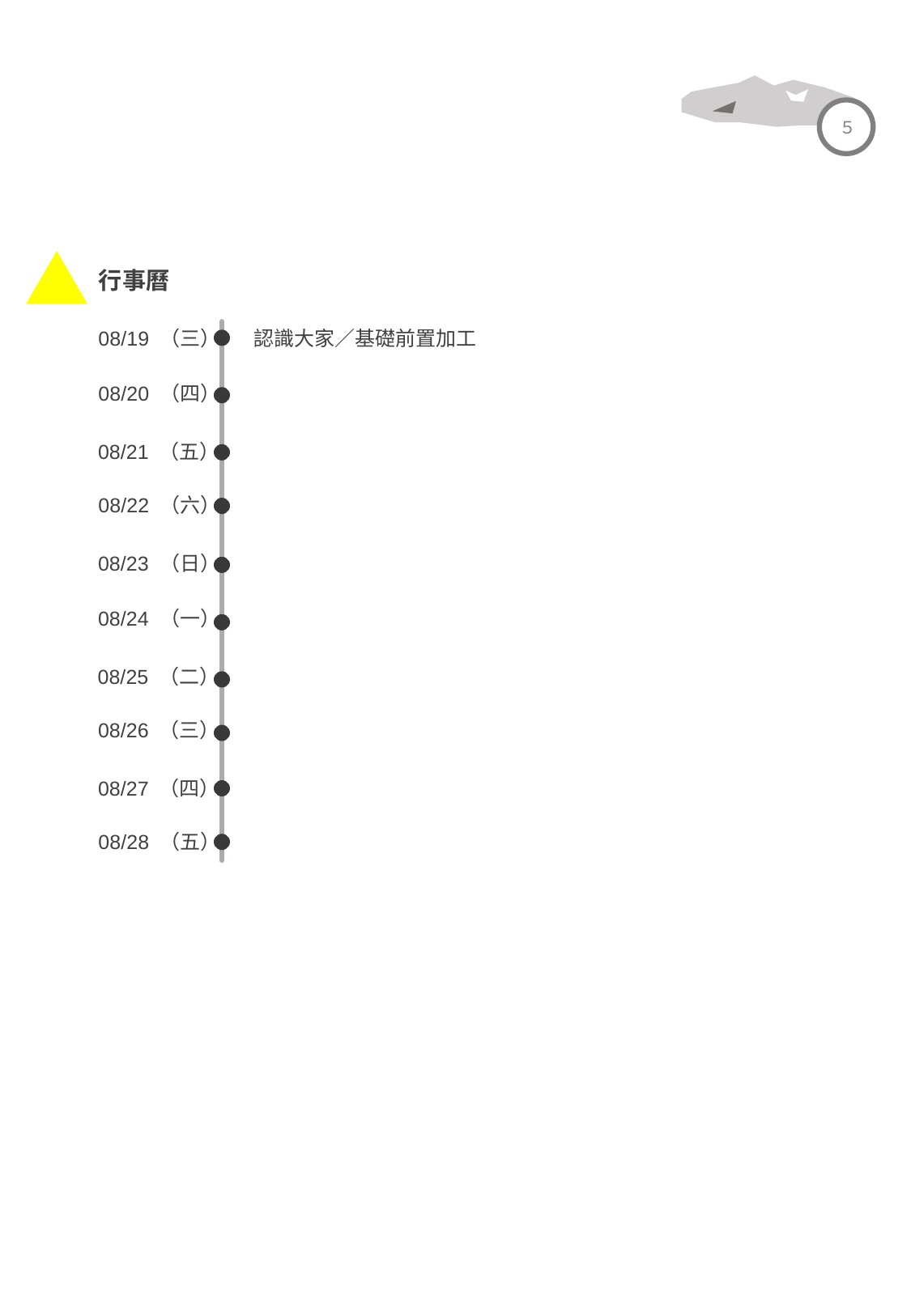

５

行事曆
認識大家／基礎前置加工
08/19 （三）

08/20 （四）

08/21 （五）

08/22 （六）

08/23 （日）

08/24 （一）

08/25 （二）

08/26 （三）

08/27 （四）

08/28 （五）